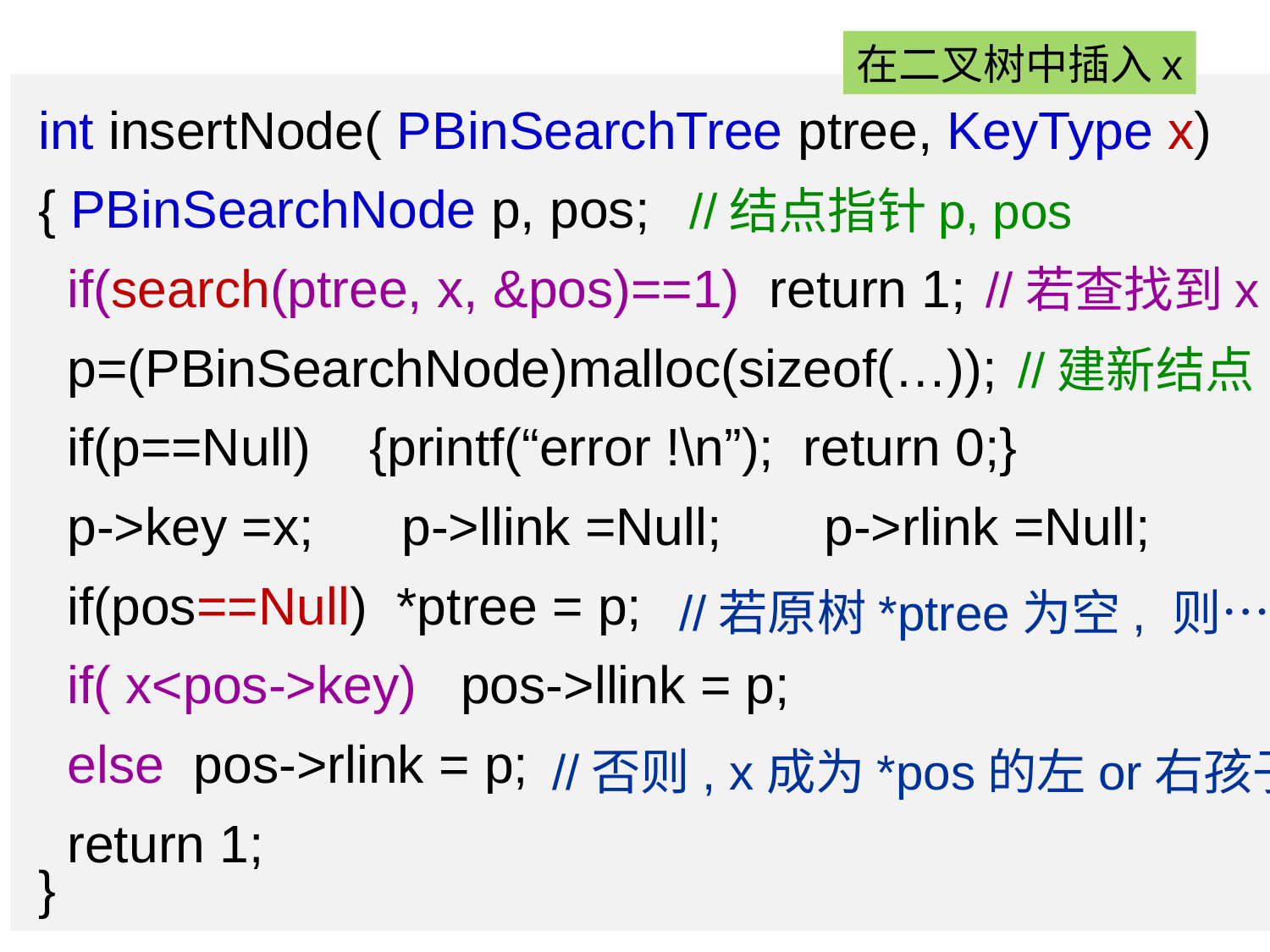

在二叉树中插入x
int insertNode( PBinSearchTree ptree, KeyType x)
{ PBinSearchNode p, pos;
  if(search(ptree, x, &pos)==1)  return 1;
  p=(PBinSearchNode)malloc(sizeof(…));
  if(p==Null)    {printf(“error !\n”);  return 0;}
  p->key =x;      p->llink =Null;       p->rlink =Null;
  if(pos==Null)  *ptree = p;
  if( x<pos->key)   pos->llink = p;
  else  pos->rlink = p;
  return 1;
}
//结点指针p, pos
//若查找到x
//建新结点
//若原树*ptree为空, 则…
//否则, x成为*pos的左or右孩子